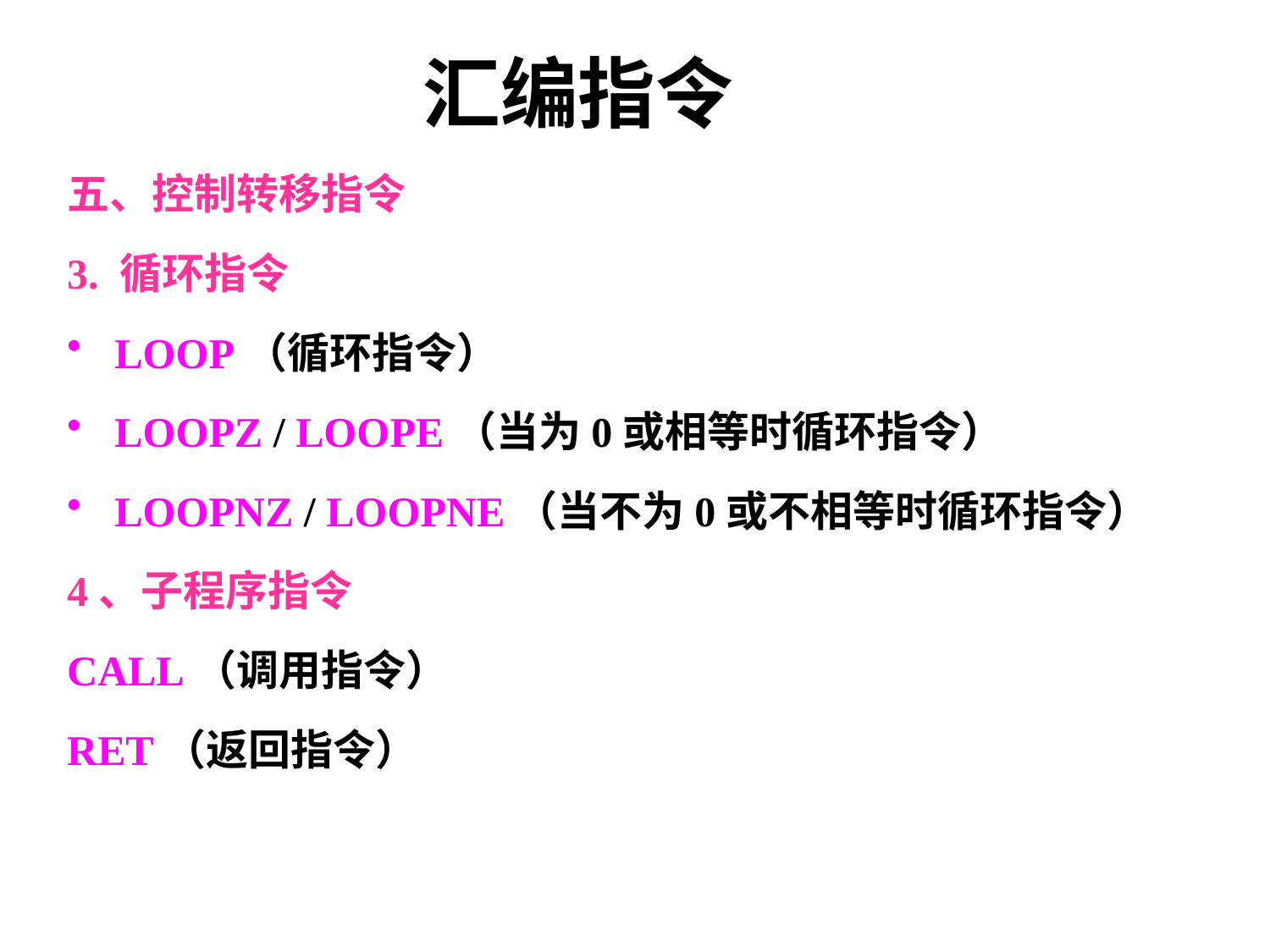

# 汇编指令
五、控制转移指令
3. 循环指令
LOOP（循环指令）
LOOPZ / LOOPE（当为0或相等时循环指令）
LOOPNZ / LOOPNE（当不为0或不相等时循环指令）
4、子程序指令
CALL（调用指令）
RET（返回指令）